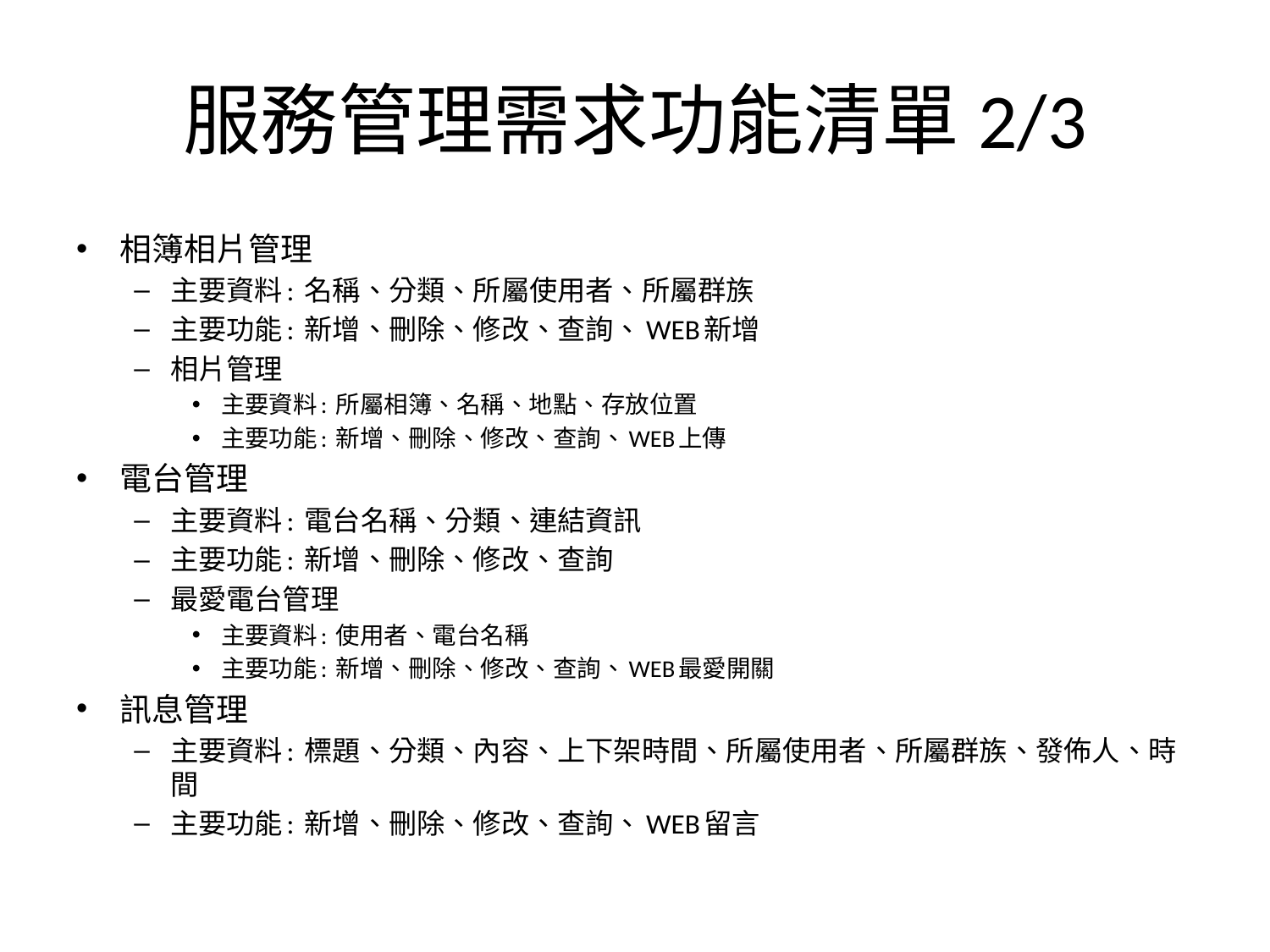

# 服務管理需求功能清單2/3
相簿相片管理
主要資料: 名稱、分類、所屬使用者、所屬群族
主要功能: 新增、刪除、修改、查詢、WEB新增
相片管理
主要資料: 所屬相簿、名稱、地點、存放位置
主要功能: 新增、刪除、修改、查詢、WEB上傳
電台管理
主要資料: 電台名稱、分類、連結資訊
主要功能: 新增、刪除、修改、查詢
最愛電台管理
主要資料: 使用者、電台名稱
主要功能: 新增、刪除、修改、查詢、WEB最愛開關
訊息管理
主要資料: 標題、分類、內容、上下架時間、所屬使用者、所屬群族、發佈人、時間
主要功能: 新增、刪除、修改、查詢、WEB留言